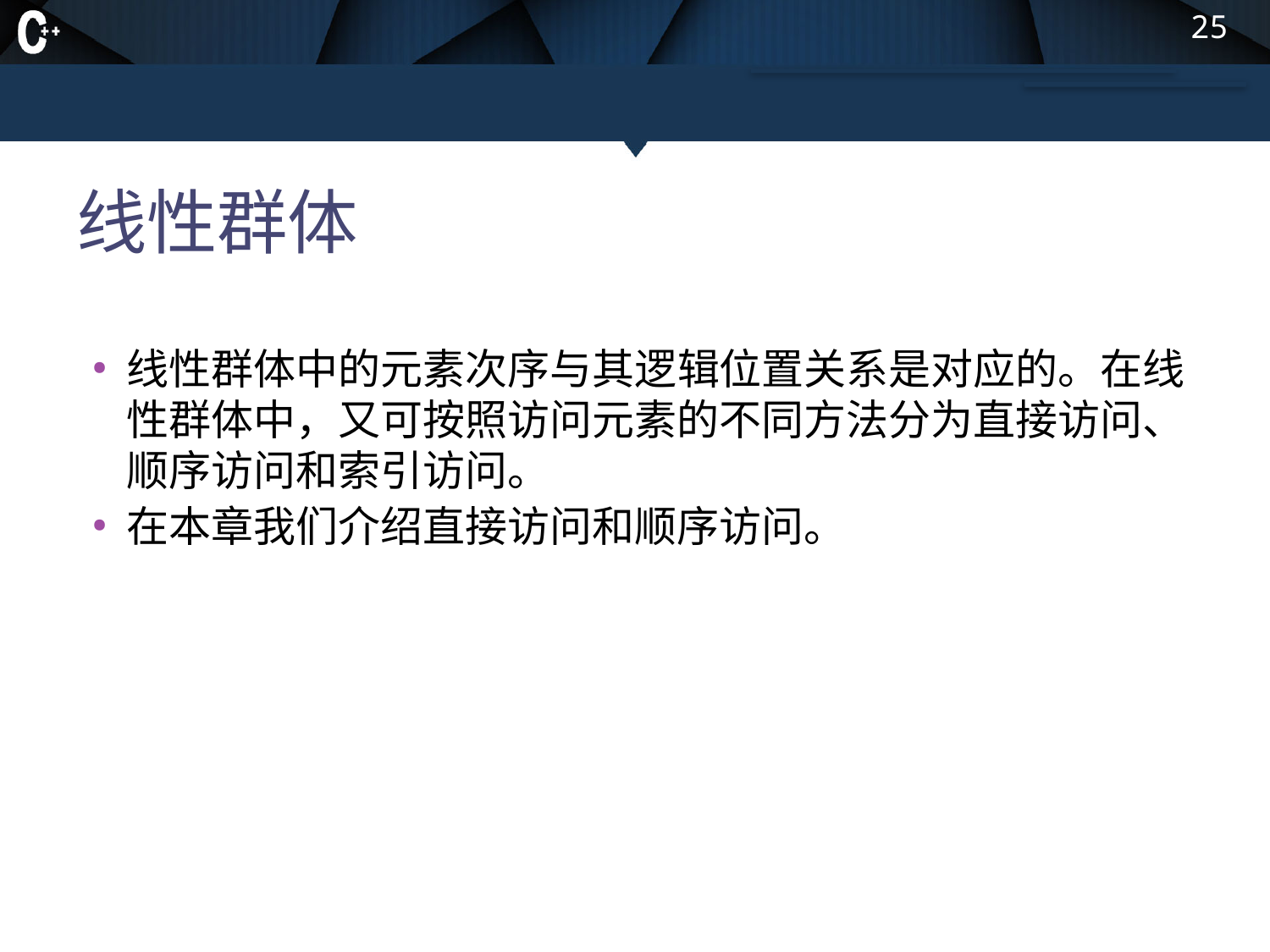

25
# 线性群体
线性群体中的元素次序与其逻辑位置关系是对应的。在线性群体中，又可按照访问元素的不同方法分为直接访问、顺序访问和索引访问。
在本章我们介绍直接访问和顺序访问。